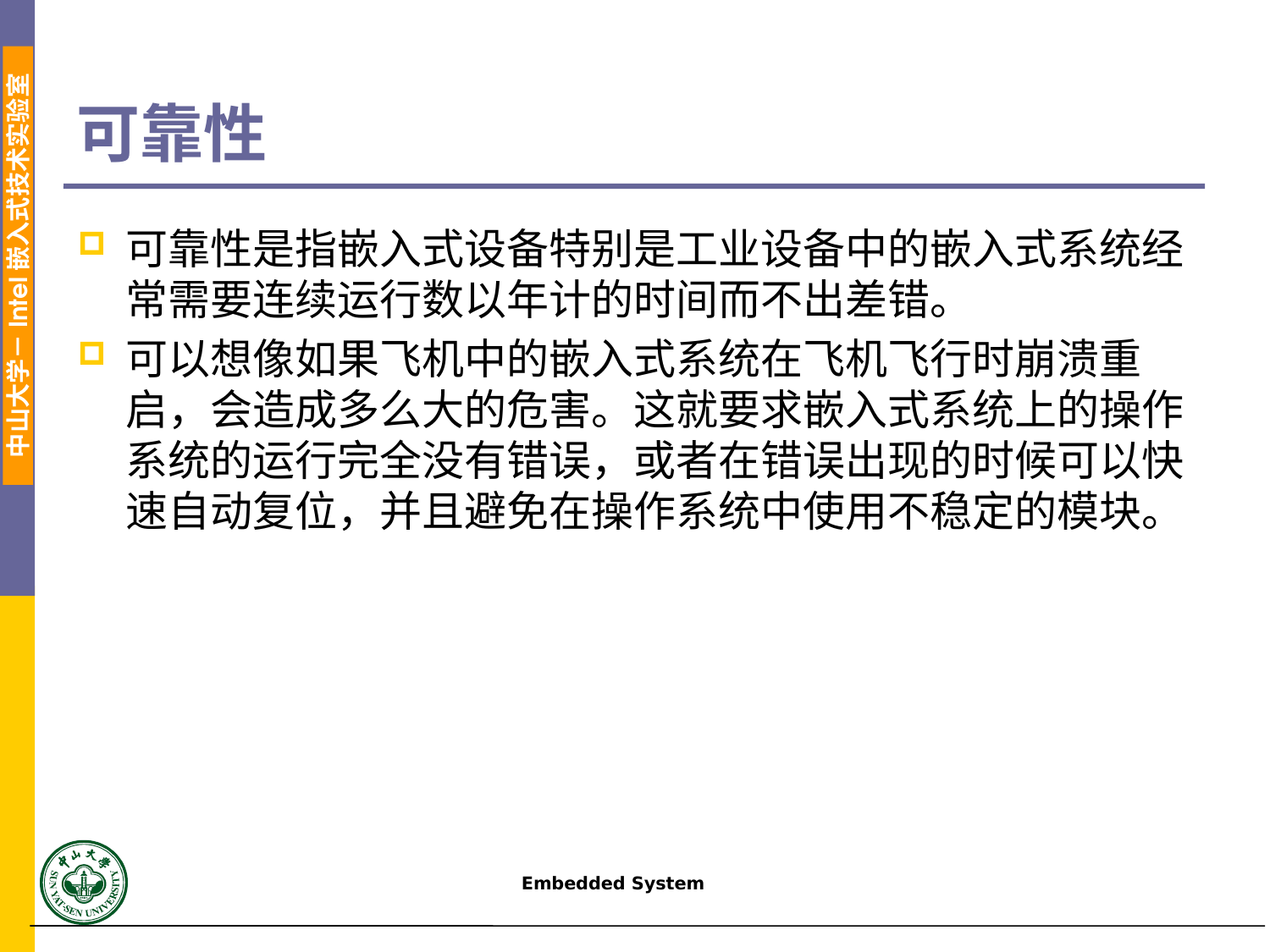

# 可靠性
可靠性是指嵌入式设备特别是工业设备中的嵌入式系统经常需要连续运行数以年计的时间而不出差错。
可以想像如果飞机中的嵌入式系统在飞机飞行时崩溃重启，会造成多么大的危害。这就要求嵌入式系统上的操作系统的运行完全没有错误，或者在错误出现的时候可以快速自动复位，并且避免在操作系统中使用不稳定的模块。
Embedded System